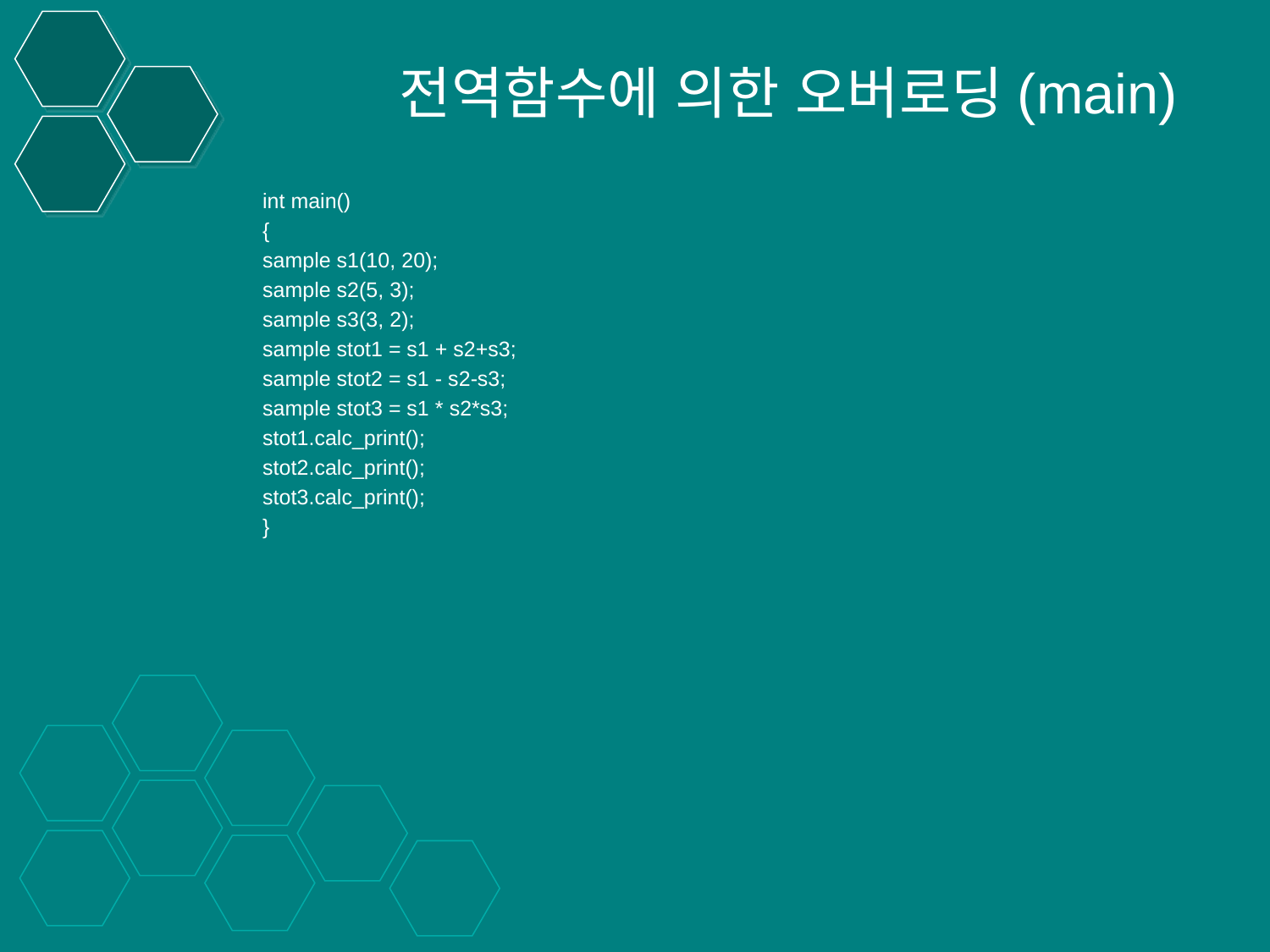

# 전역함수에 의한 오버로딩(main)
int main()
{
sample s1(10, 20);
sample s2(5, 3);
sample s3(3, 2);
sample stot1 = s1 + s2+s3;
sample stot2 = s1 - s2-s3;
sample stot3 = s1 * s2*s3;
stot1.calc_print();
stot2.calc_print();
stot3.calc_print();
}